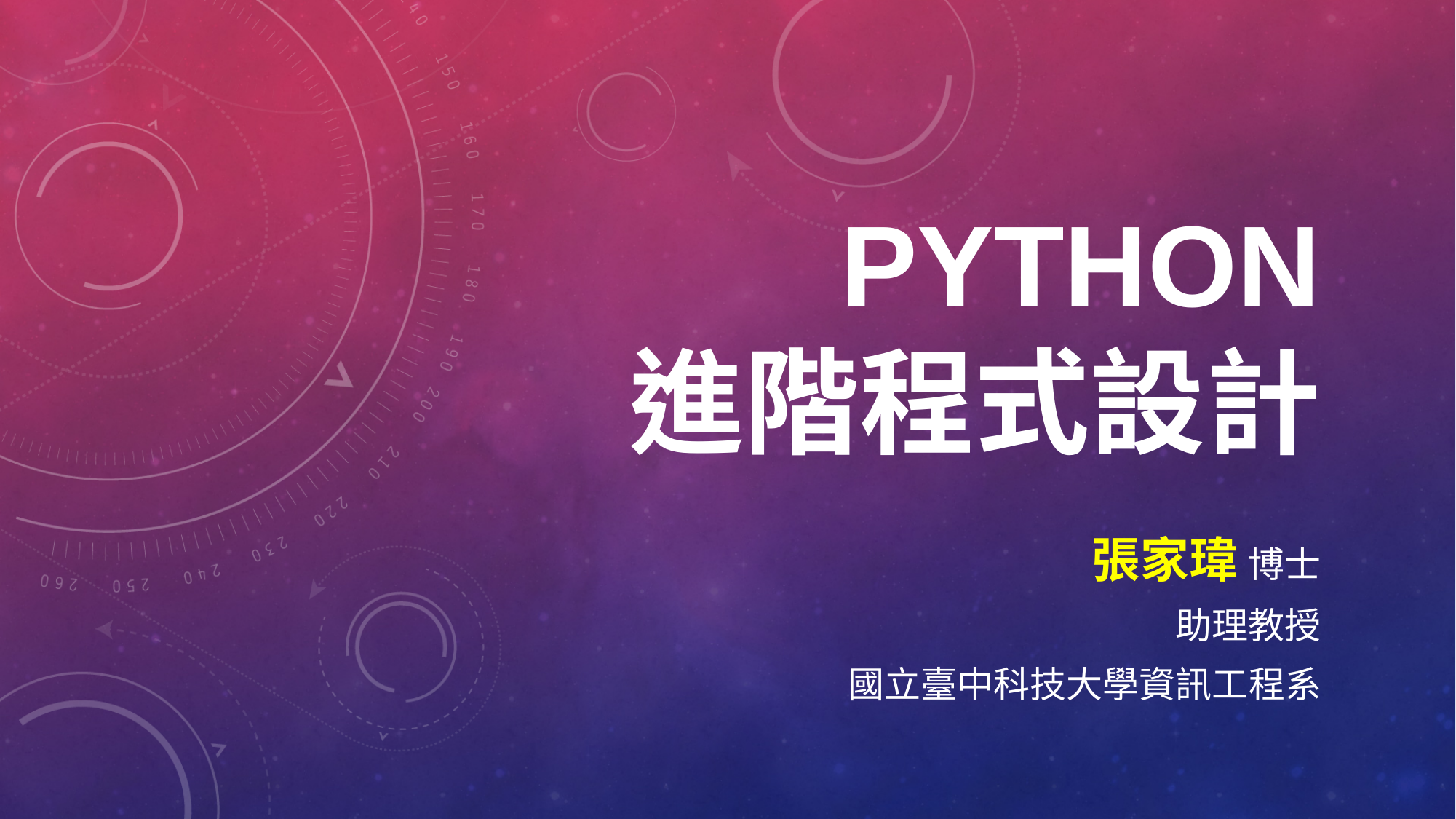

# Python 進階程式設計
張家瑋 博士
助理教授
國立臺中科技大學資訊工程系